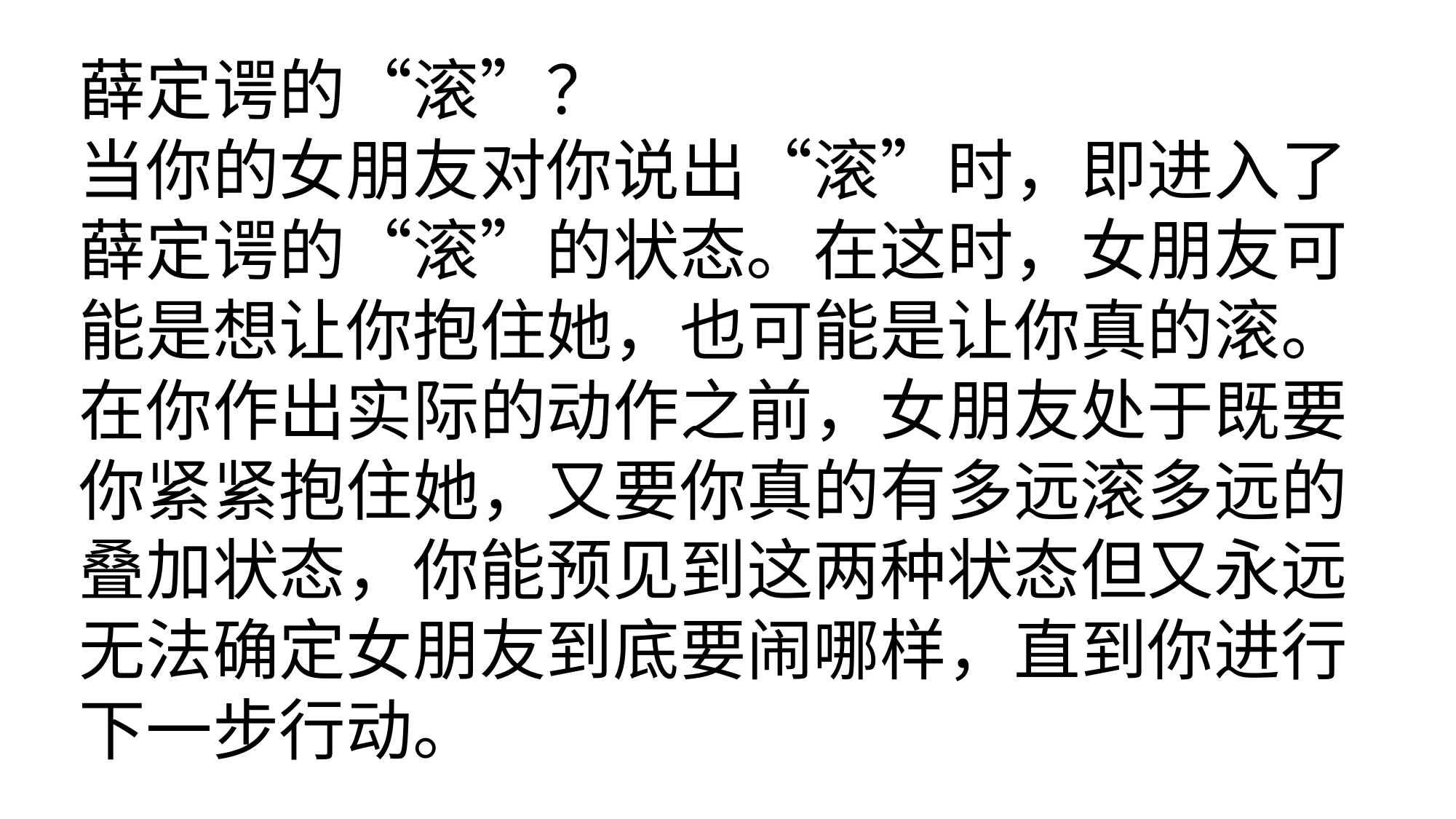

薛定谔的“滚”？
当你的女朋友对你说出“滚”时，即进入了薛定谔的“滚”的状态。在这时，女朋友可能是想让你抱住她，也可能是让你真的滚。在你作出实际的动作之前，女朋友处于既要你紧紧抱住她，又要你真的有多远滚多远的叠加状态，你能预见到这两种状态但又永远无法确定女朋友到底要闹哪样，直到你进行下一步行动。